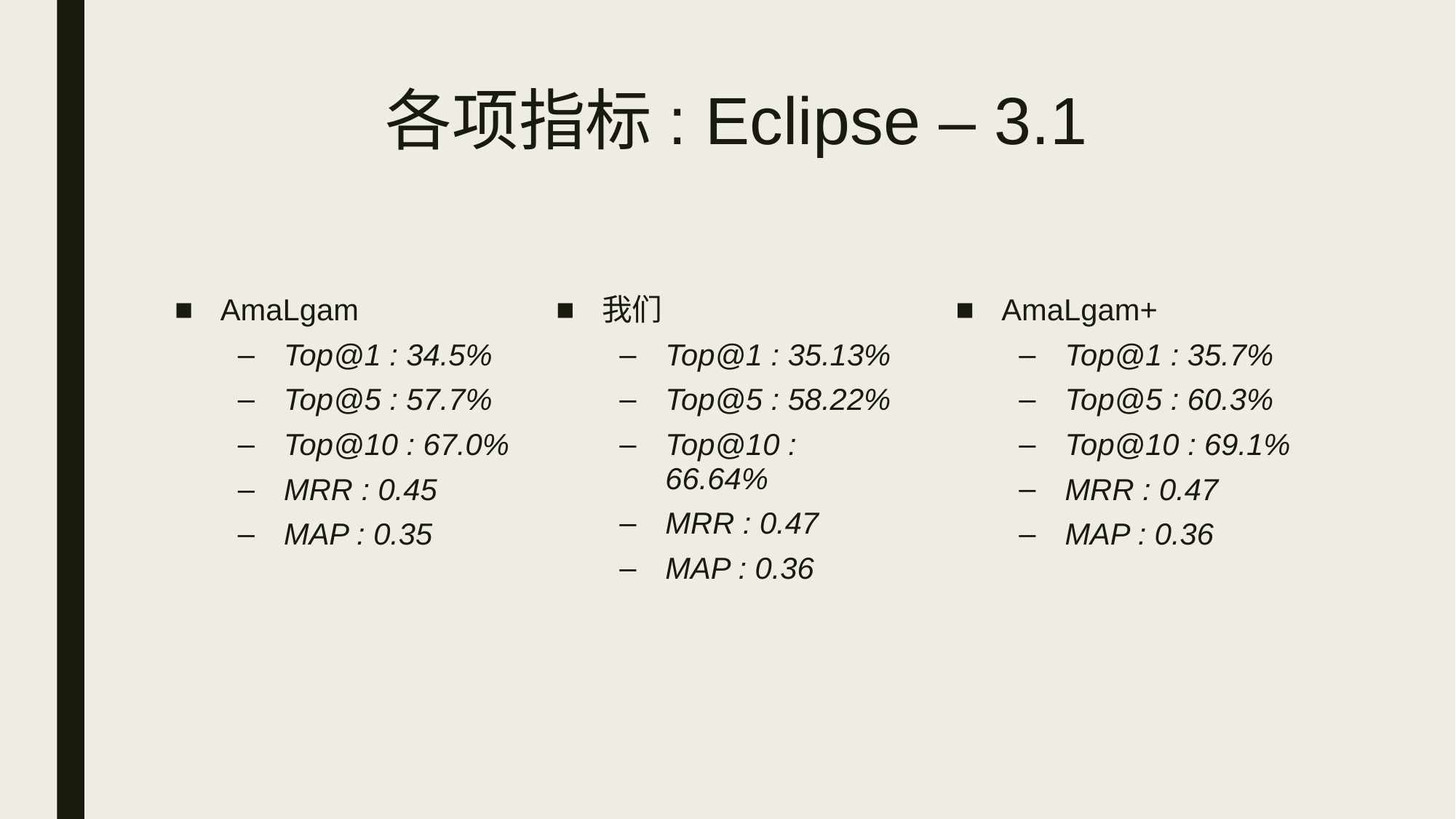

# 各项指标: Eclipse – 3.1
AmaLgam+
Top@1 : 35.7%
Top@5 : 60.3%
Top@10 : 69.1%
MRR : 0.47
MAP : 0.36
AmaLgam
Top@1 : 34.5%
Top@5 : 57.7%
Top@10 : 67.0%
MRR : 0.45
MAP : 0.35
我们
Top@1 : 35.13%
Top@5 : 58.22%
Top@10 : 66.64%
MRR : 0.47
MAP : 0.36